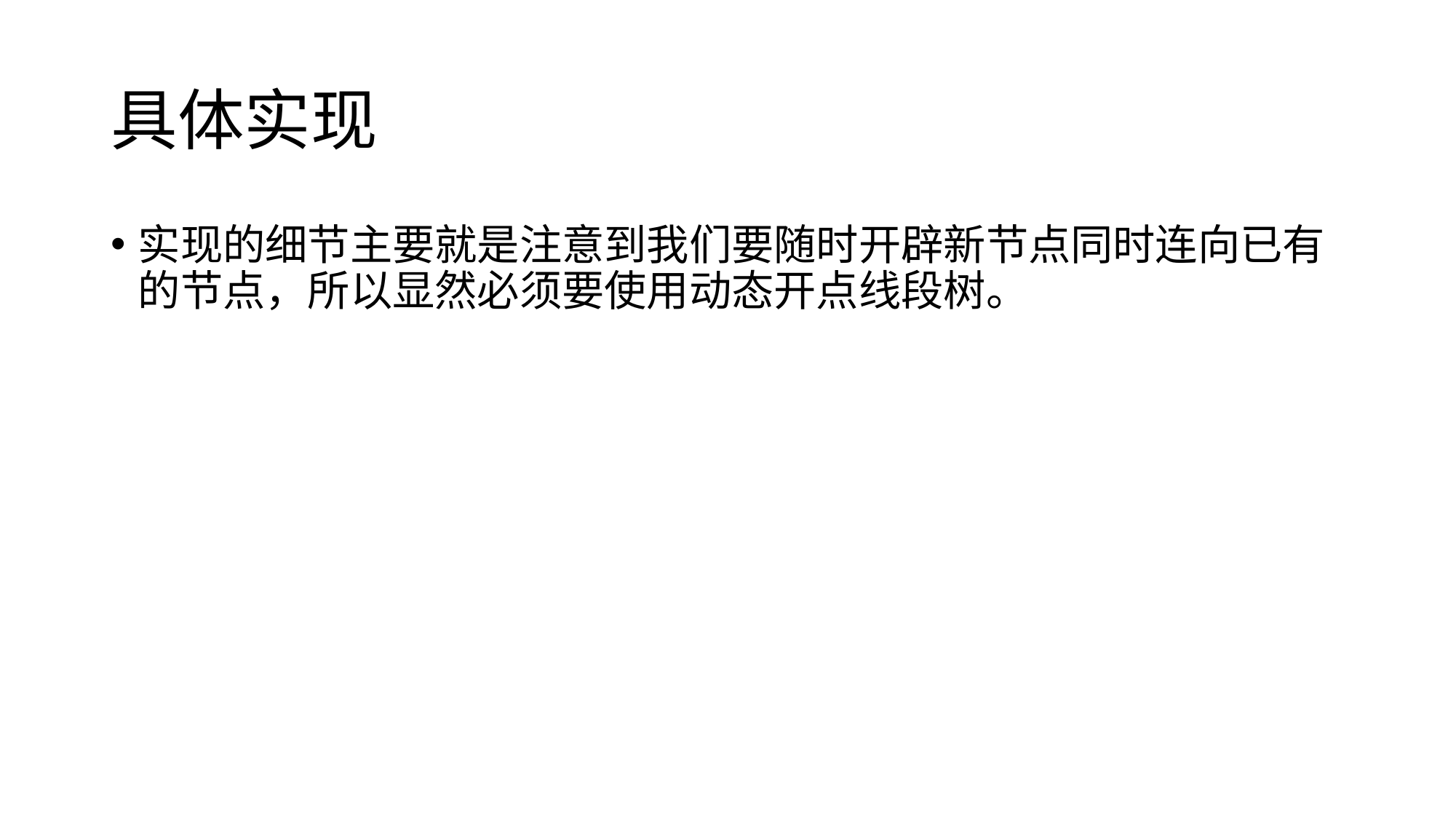

# 具体实现
实现的细节主要就是注意到我们要随时开辟新节点同时连向已有的节点，所以显然必须要使用动态开点线段树。